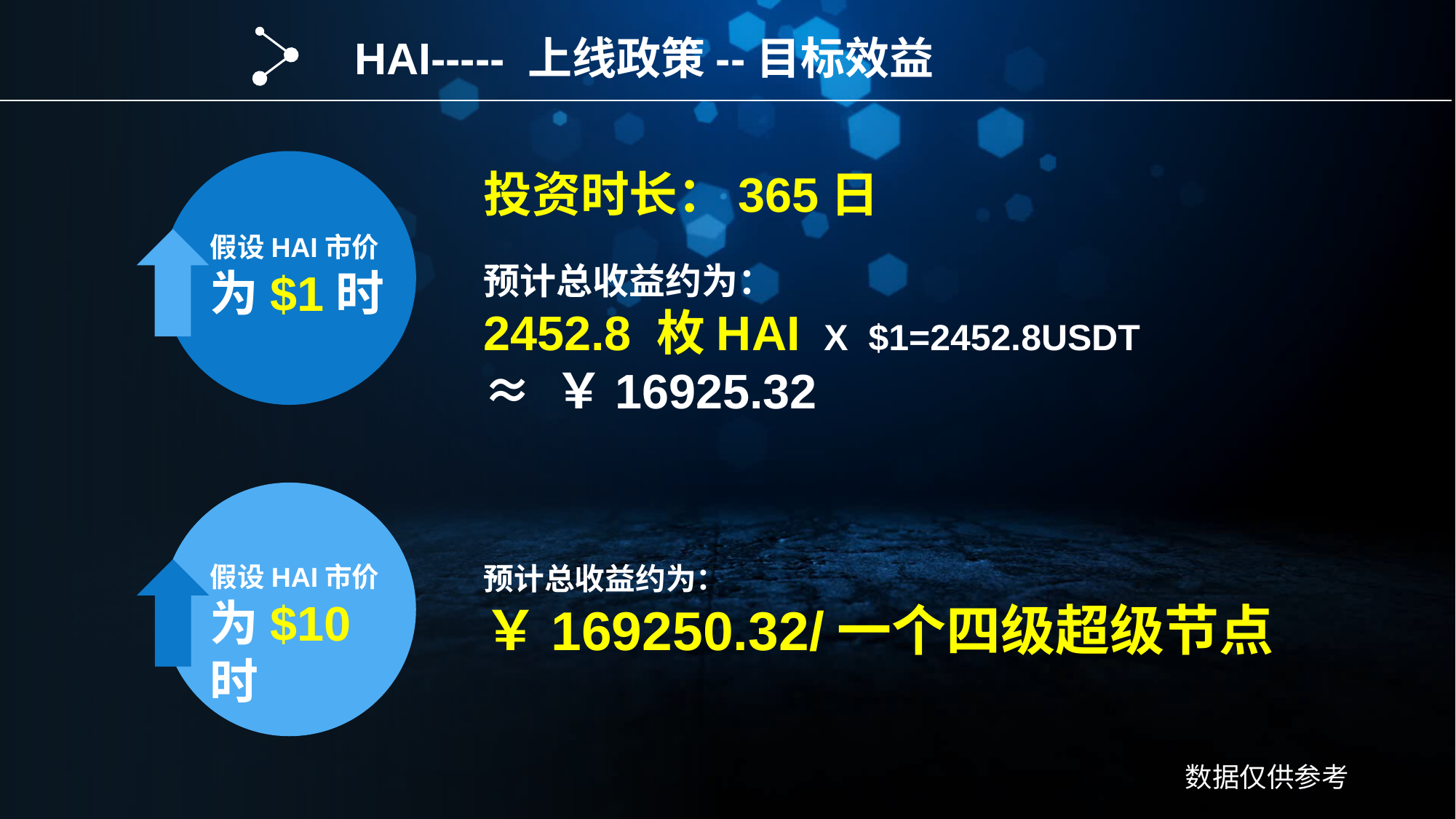

HAI----- 上线政策--目标效益

投资时长：365日

预计总收益约为：
2452.8 枚HAI  X  $1=2452.8USDT
≈ ￥16925.32
假设HAI市价
为$1时

假设HAI市价
为$10时
预计总收益约为：
￥169250.32/一个四级超级节点
数据仅供参考